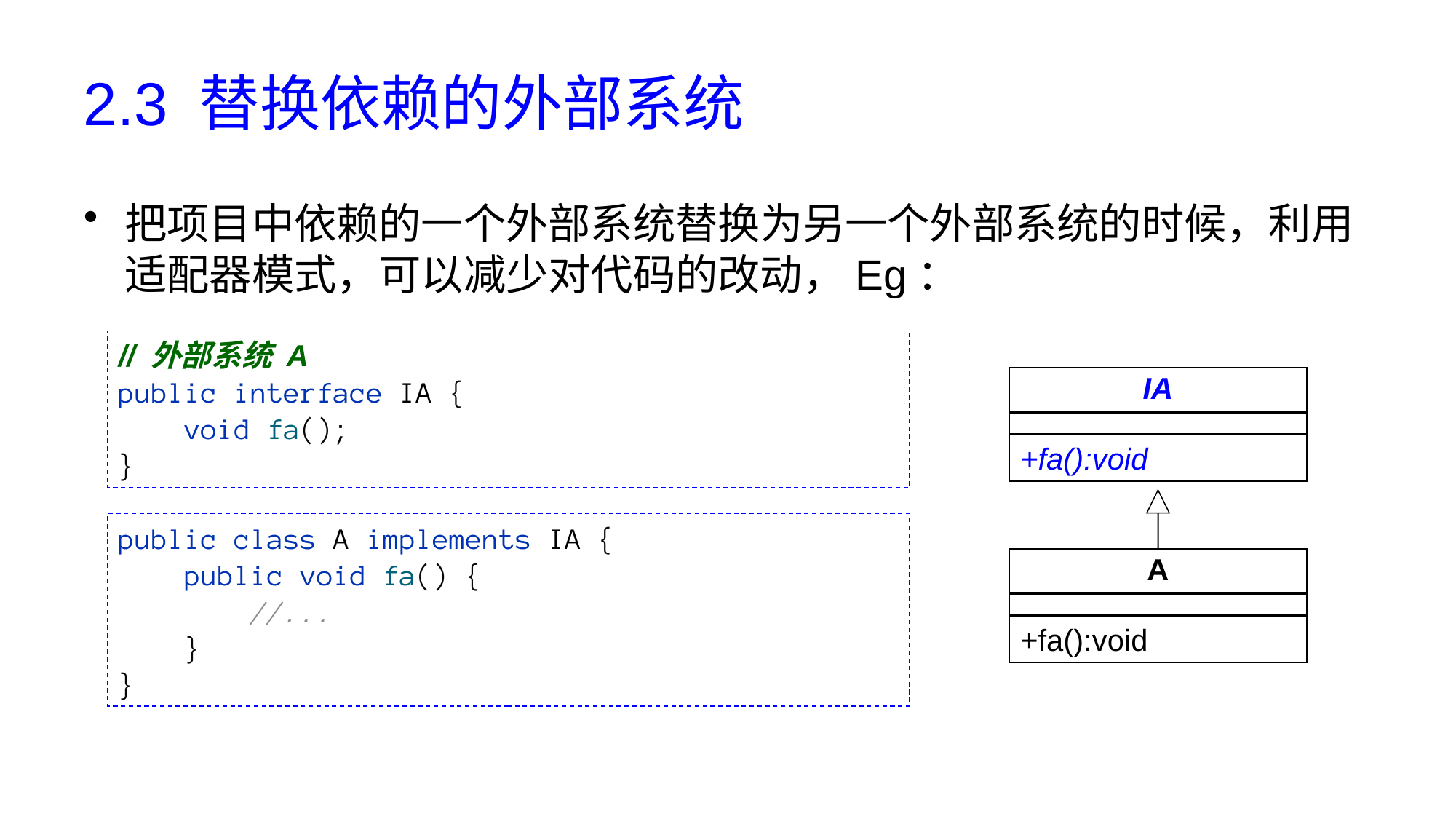

# 2.3 替换依赖的外部系统
把项目中依赖的一个外部系统替换为另一个外部系统的时候，利用适配器模式，可以减少对代码的改动，Eg：
// 外部系统 A
public interface IA {
    void fa();
}
IA

+fa():void

public class A implements IA {
    public void fa() {
        //...
    }
}
A

+fa():void
29